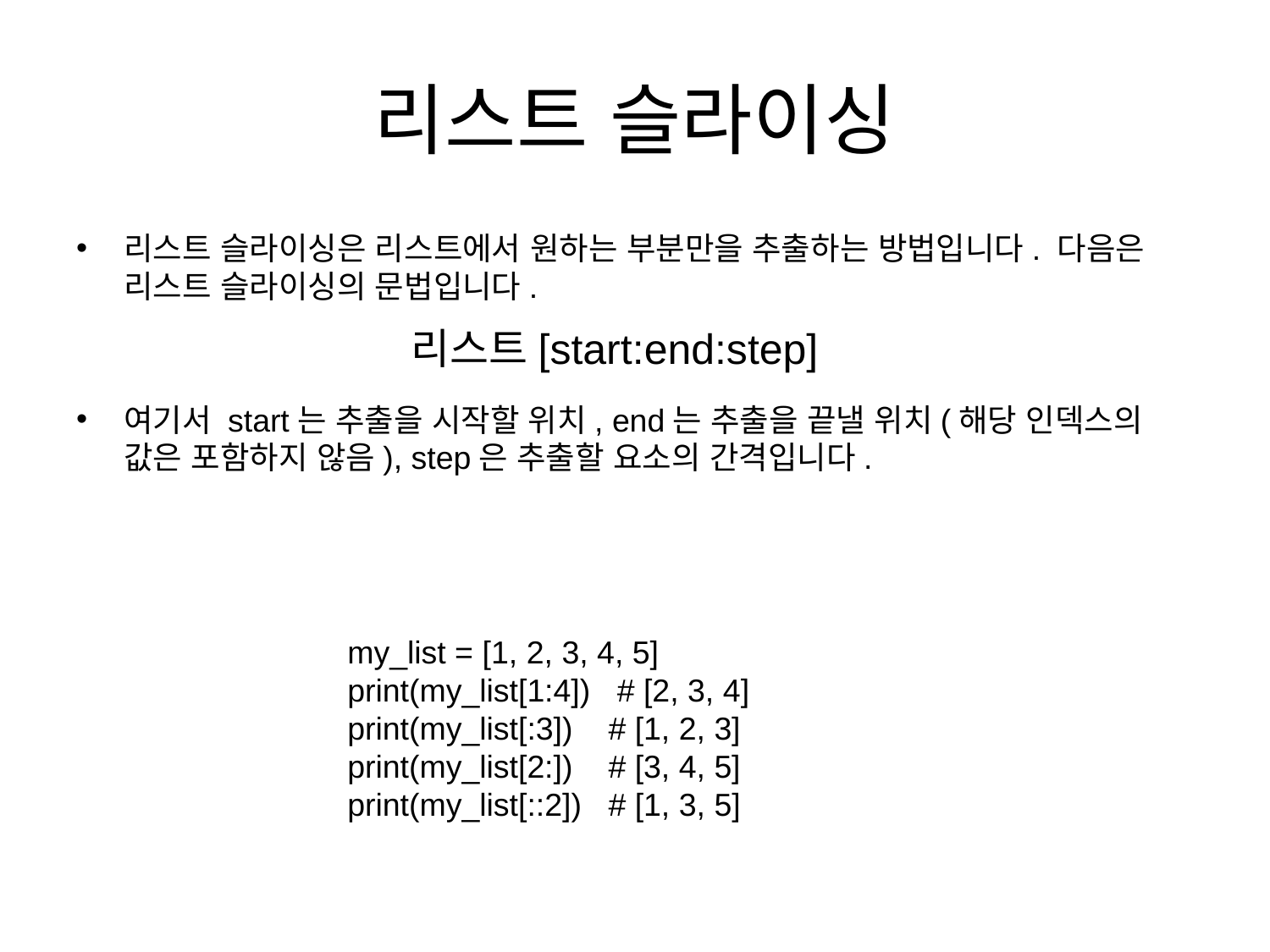

# 리스트 슬라이싱
리스트 슬라이싱은 리스트에서 원하는 부분만을 추출하는 방법입니다. 다음은 리스트 슬라이싱의 문법입니다.

여기서 start는 추출을 시작할 위치, end는 추출을 끝낼 위치(해당 인덱스의 값은 포함하지 않음), step은 추출할 요소의 간격입니다.
리스트[start:end:step]
my_list = [1, 2, 3, 4, 5]
print(my_list[1:4])   # [2, 3, 4]
print(my_list[:3])    # [1, 2, 3]
print(my_list[2:])    # [3, 4, 5]
print(my_list[::2])   # [1, 3, 5]